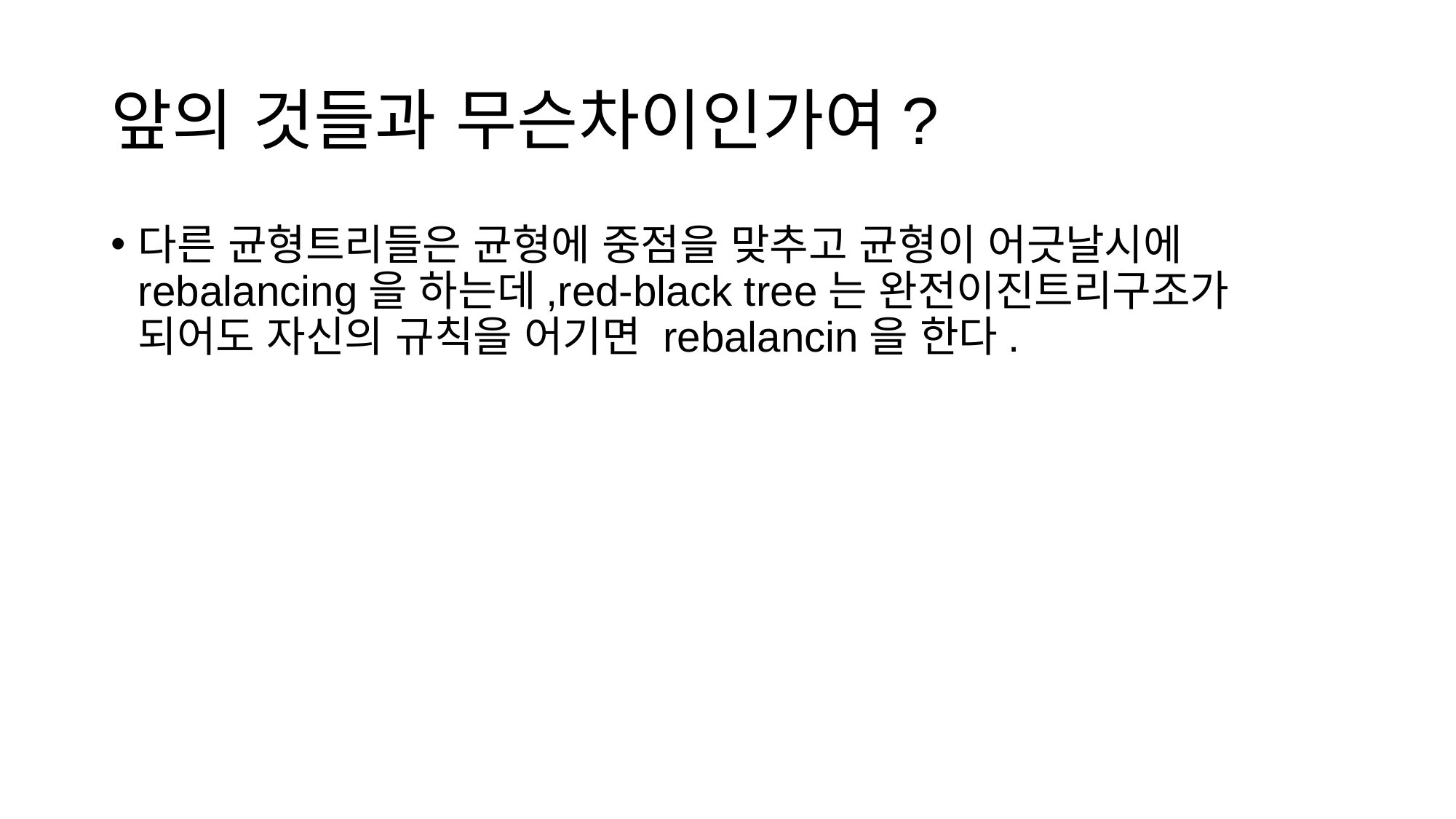

# 앞의 것들과 무슨차이인가여?
다른 균형트리들은 균형에 중점을 맞추고 균형이 어긋날시에 rebalancing을 하는데,red-black tree는 완전이진트리구조가 되어도 자신의 규칙을 어기면 rebalancin을 한다.